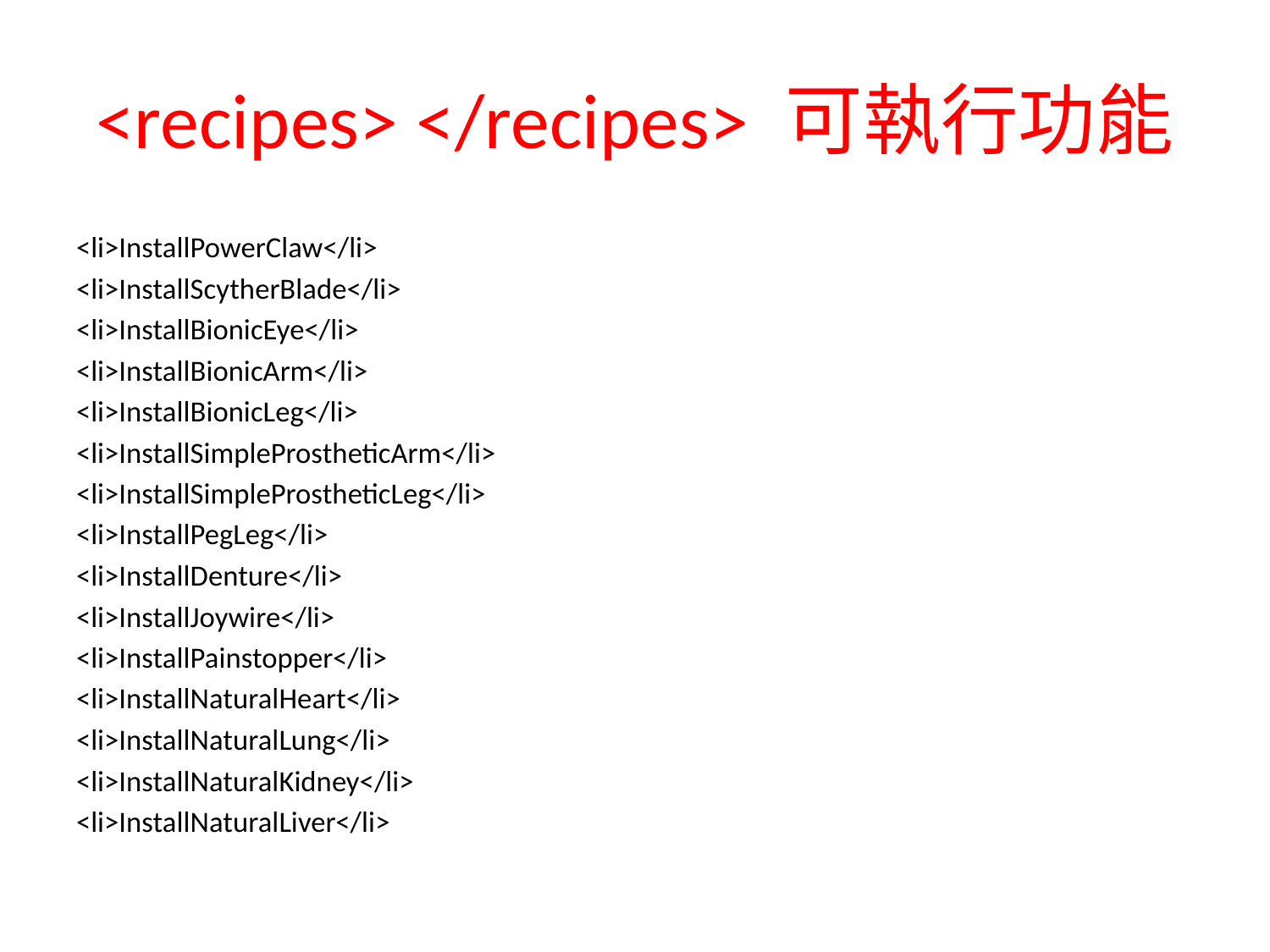

# <recipes> </recipes> 可執行功能
<li>InstallPowerClaw</li>
<li>InstallScytherBlade</li>
<li>InstallBionicEye</li>
<li>InstallBionicArm</li>
<li>InstallBionicLeg</li>
<li>InstallSimpleProstheticArm</li>
<li>InstallSimpleProstheticLeg</li>
<li>InstallPegLeg</li>
<li>InstallDenture</li>
<li>InstallJoywire</li>
<li>InstallPainstopper</li>
<li>InstallNaturalHeart</li>
<li>InstallNaturalLung</li>
<li>InstallNaturalKidney</li>
<li>InstallNaturalLiver</li>